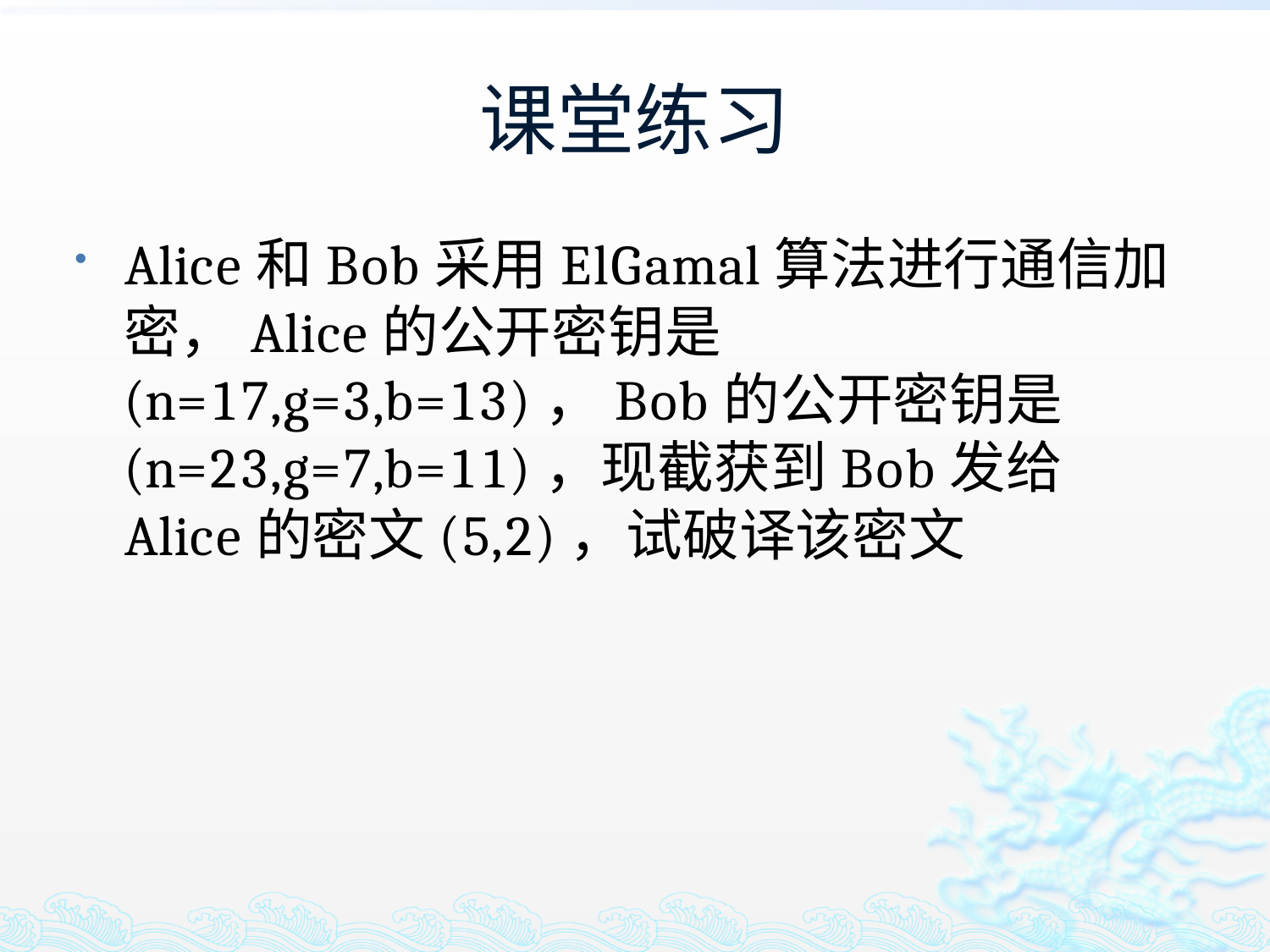

# 课堂练习
Alice和Bob采用ElGamal算法进行通信加密，Alice的公开密钥是(n=17,g=3,b=13)，Bob的公开密钥是(n=23,g=7,b=11)，现截获到Bob发给Alice的密文(5,2)，试破译该密文